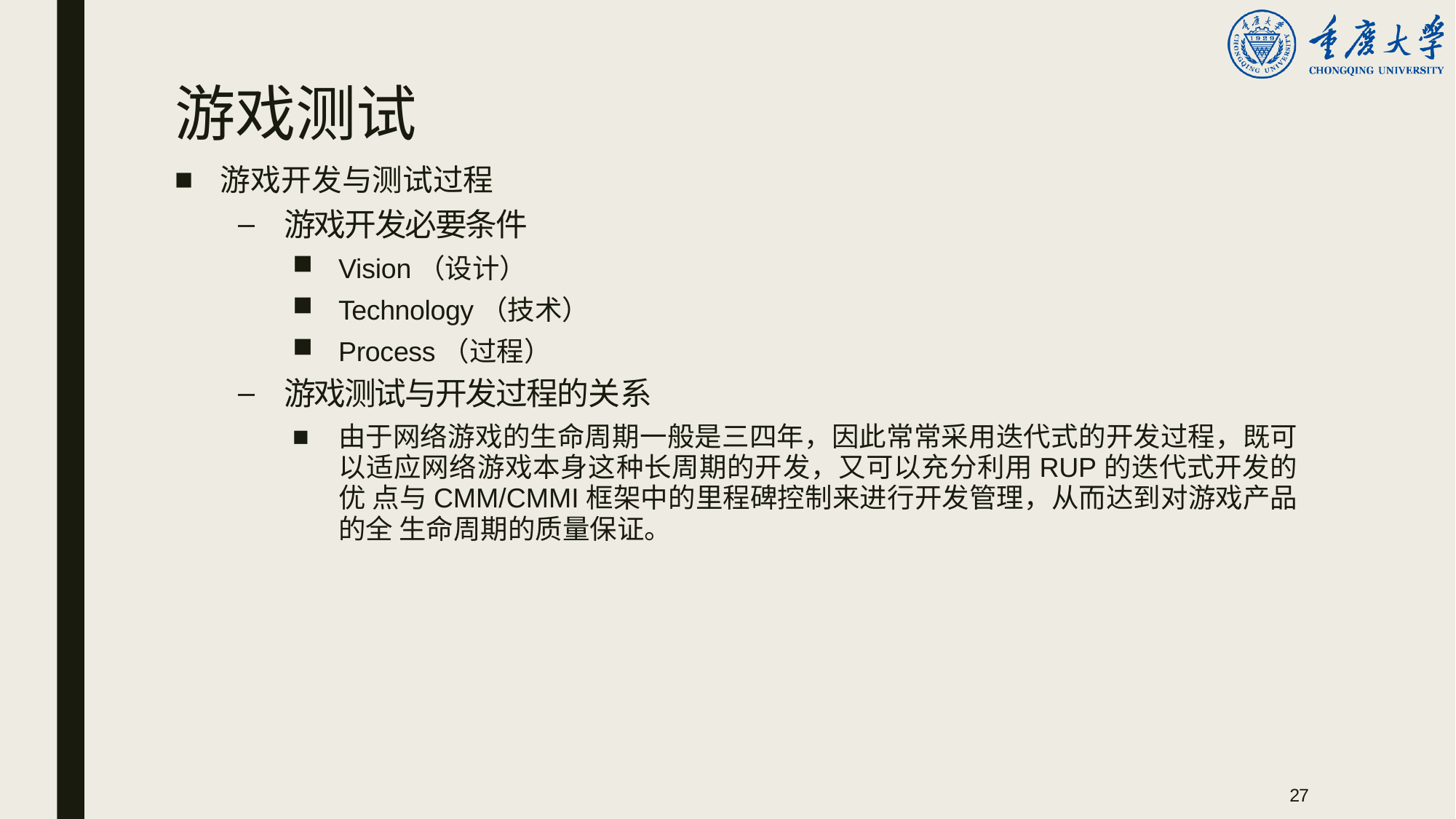

# 游戏测试
游戏开发与测试过程
游戏开发必要条件
Vision（设计）
Technology（技术）
Process（过程）
游戏测试与开发过程的关系
由于网络游戏的生命周期一般是三四年，因此常常采用迭代式的开发过程，既可 以适应网络游戏本身这种长周期的开发，又可以充分利用RUP的迭代式开发的优 点与CMM/CMMI框架中的里程碑控制来进行开发管理，从而达到对游戏产品的全 生命周期的质量保证。
27